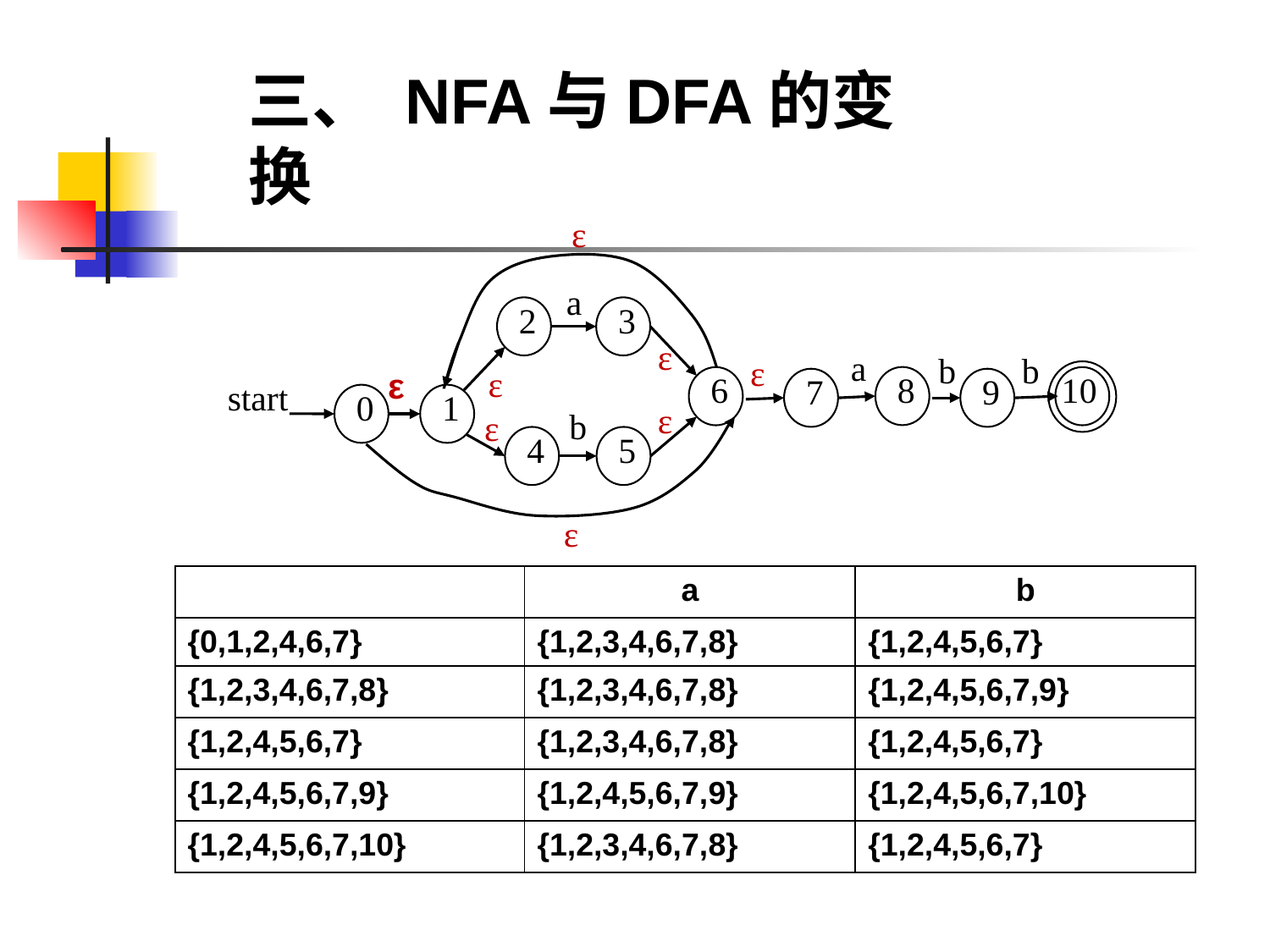

三、 NFA与DFA的变换
ε

a
2

3

ε
a
b
b
ε
 ε
ε

8

6

10

7

9

0

1

ε
b
ε
4

5

ε
start
|  | a | b |
| --- | --- | --- |
| {0,1,2,4,6,7} | {1,2,3,4,6,7,8} | {1,2,4,5,6,7} |
| {1,2,3,4,6,7,8} | {1,2,3,4,6,7,8} | {1,2,4,5,6,7,9} |
| {1,2,4,5,6,7} | {1,2,3,4,6,7,8} | {1,2,4,5,6,7} |
| {1,2,4,5,6,7,9} | {1,2,4,5,6,7,9} | {1,2,4,5,6,7,10} |
| {1,2,4,5,6,7,10} | {1,2,3,4,6,7,8} | {1,2,4,5,6,7} |